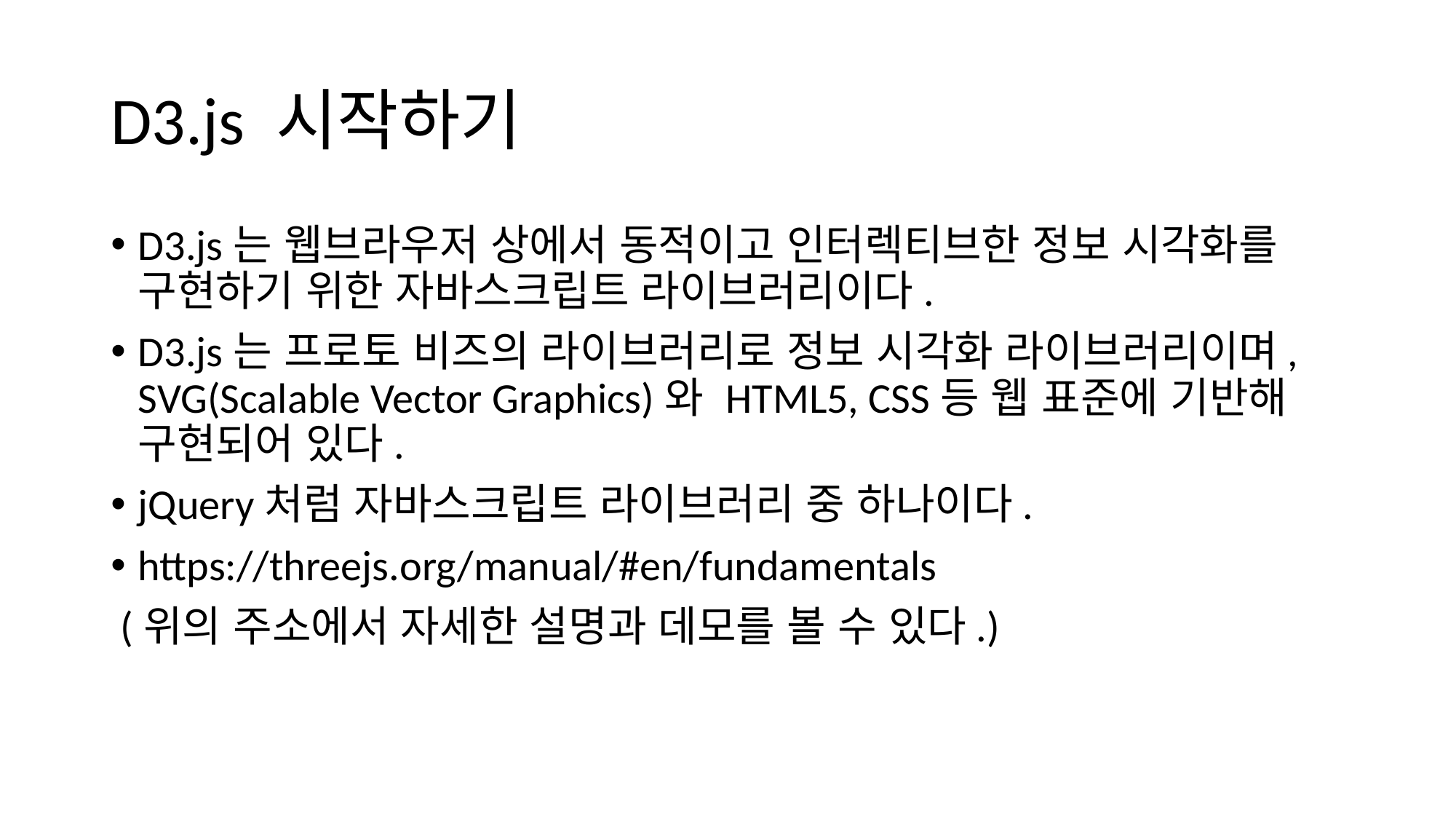

# D3.js 시작하기
D3.js는 웹브라우저 상에서 동적이고 인터렉티브한 정보 시각화를 구현하기 위한 자바스크립트 라이브러리이다.
D3.js는 프로토 비즈의 라이브러리로 정보 시각화 라이브러리이며, SVG(Scalable Vector Graphics)와 HTML5, CSS등 웹 표준에 기반해 구현되어 있다.
jQuery처럼 자바스크립트 라이브러리 중 하나이다.
https://threejs.org/manual/#en/fundamentals
 (위의 주소에서 자세한 설명과 데모를 볼 수 있다.)